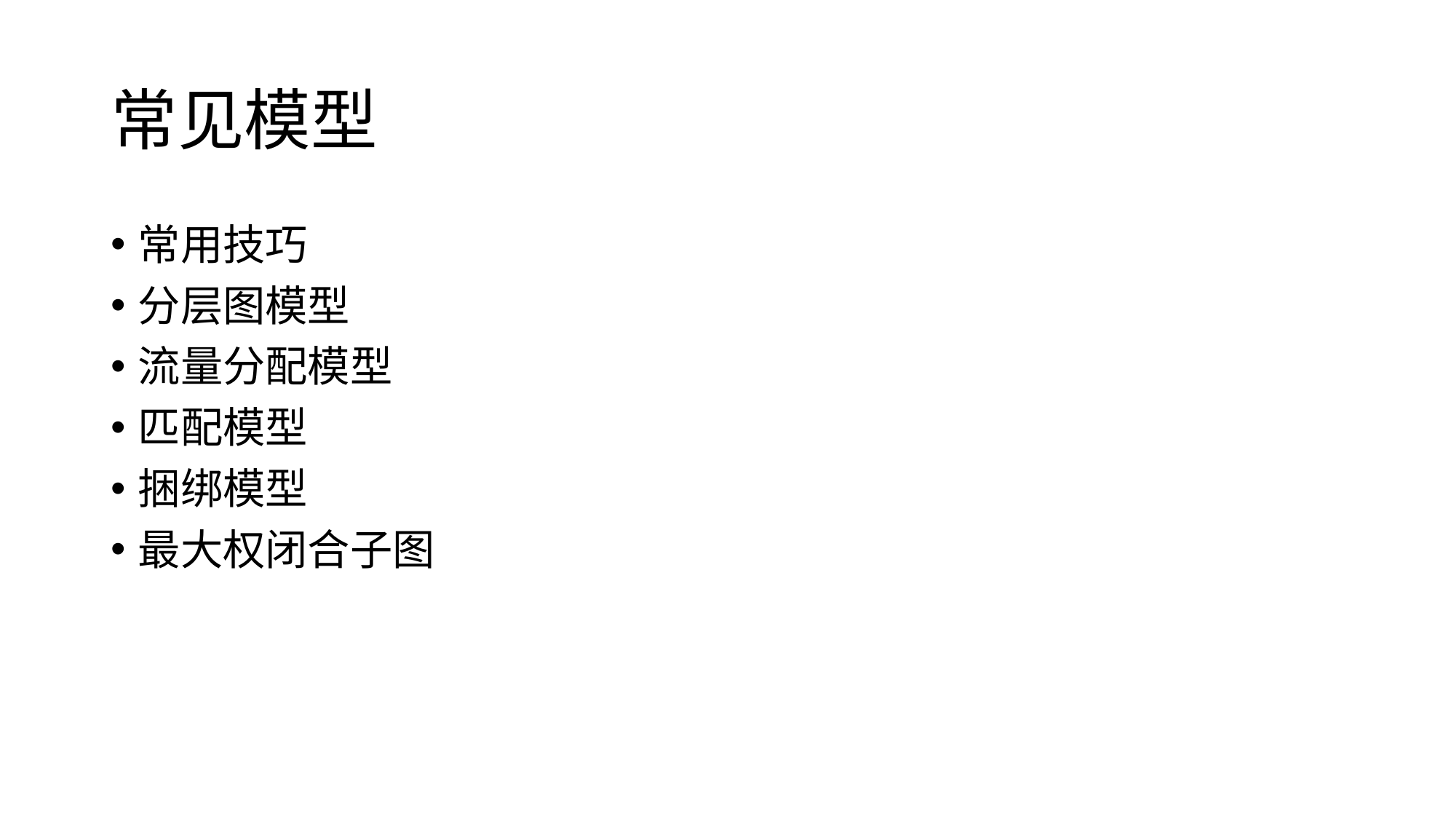

# 常见模型
常用技巧
分层图模型
流量分配模型
匹配模型
捆绑模型
最大权闭合子图